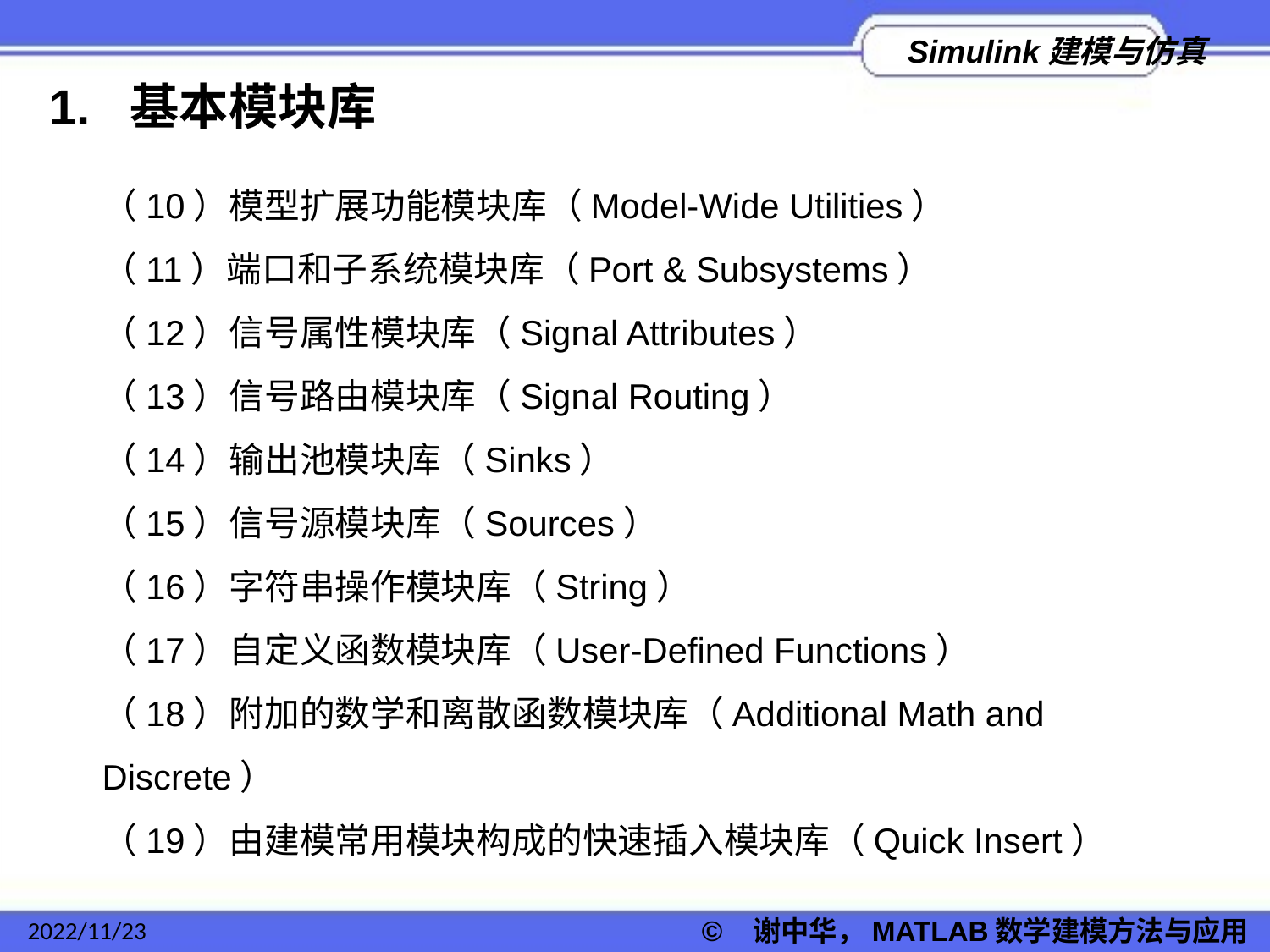

1.  基本模块库
（10）模型扩展功能模块库（Model-Wide Utilities）
（11）端口和子系统模块库（Port & Subsystems）
（12）信号属性模块库（Signal Attributes）
（13）信号路由模块库（Signal Routing）
（14）输出池模块库（Sinks）
（15）信号源模块库（Sources）
（16）字符串操作模块库（String）
（17）自定义函数模块库（User-Defined Functions）
（18）附加的数学和离散函数模块库（Additional Math and Discrete）
（19）由建模常用模块构成的快速插入模块库（Quick Insert）
2022/11/23
©   谢中华，MATLAB数学建模方法与应用